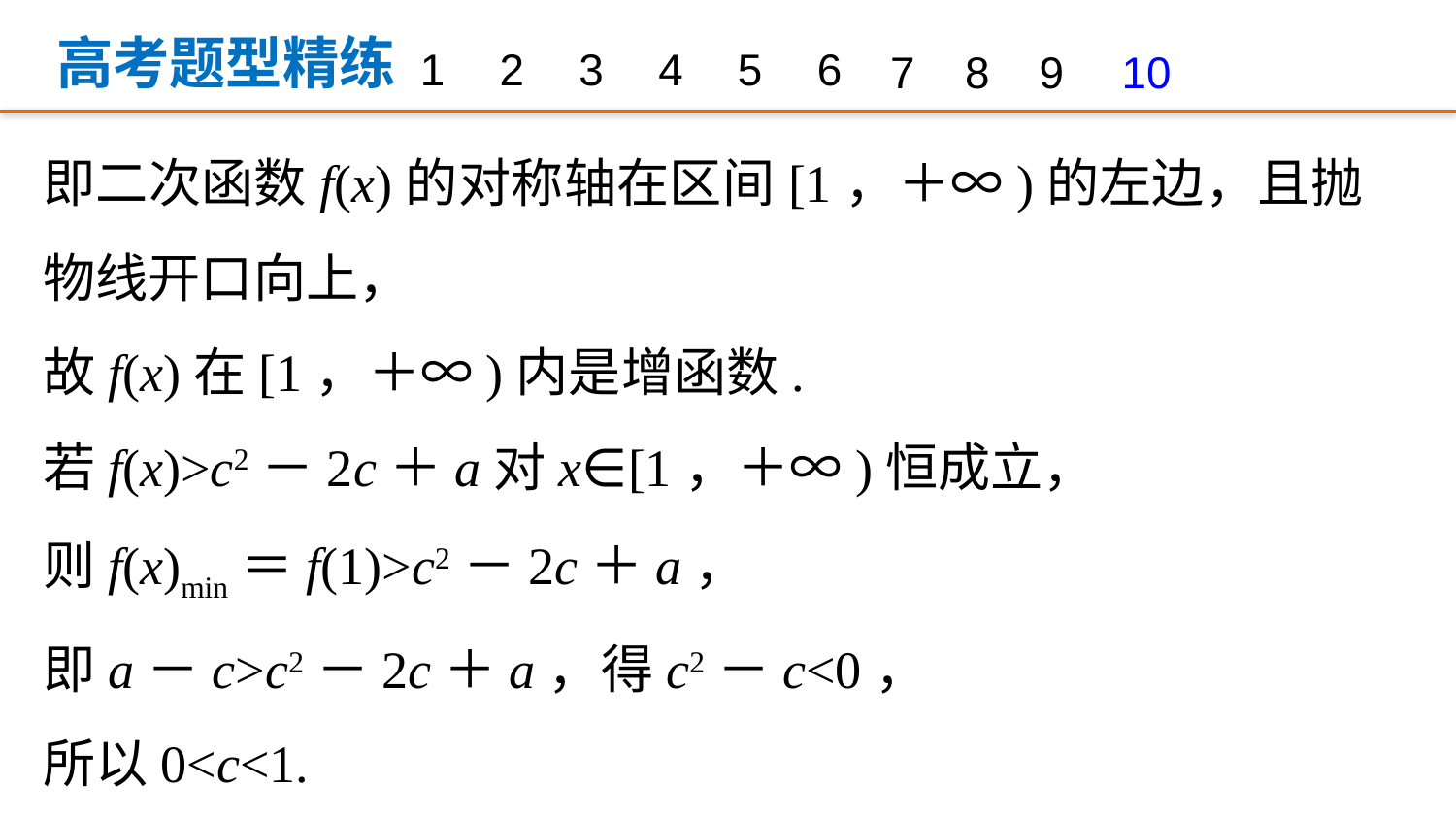

高考题型精练
1
2
3
4
5
6
7
8
9
10
即二次函数f(x)的对称轴在区间[1，＋∞)的左边，且抛物线开口向上，
故f(x)在[1，＋∞)内是增函数.
若f(x)>c2－2c＋a对x∈[1，＋∞)恒成立，
则f(x)min＝f(1)>c2－2c＋a，
即a－c>c2－2c＋a，得c2－c<0，
所以0<c<1.